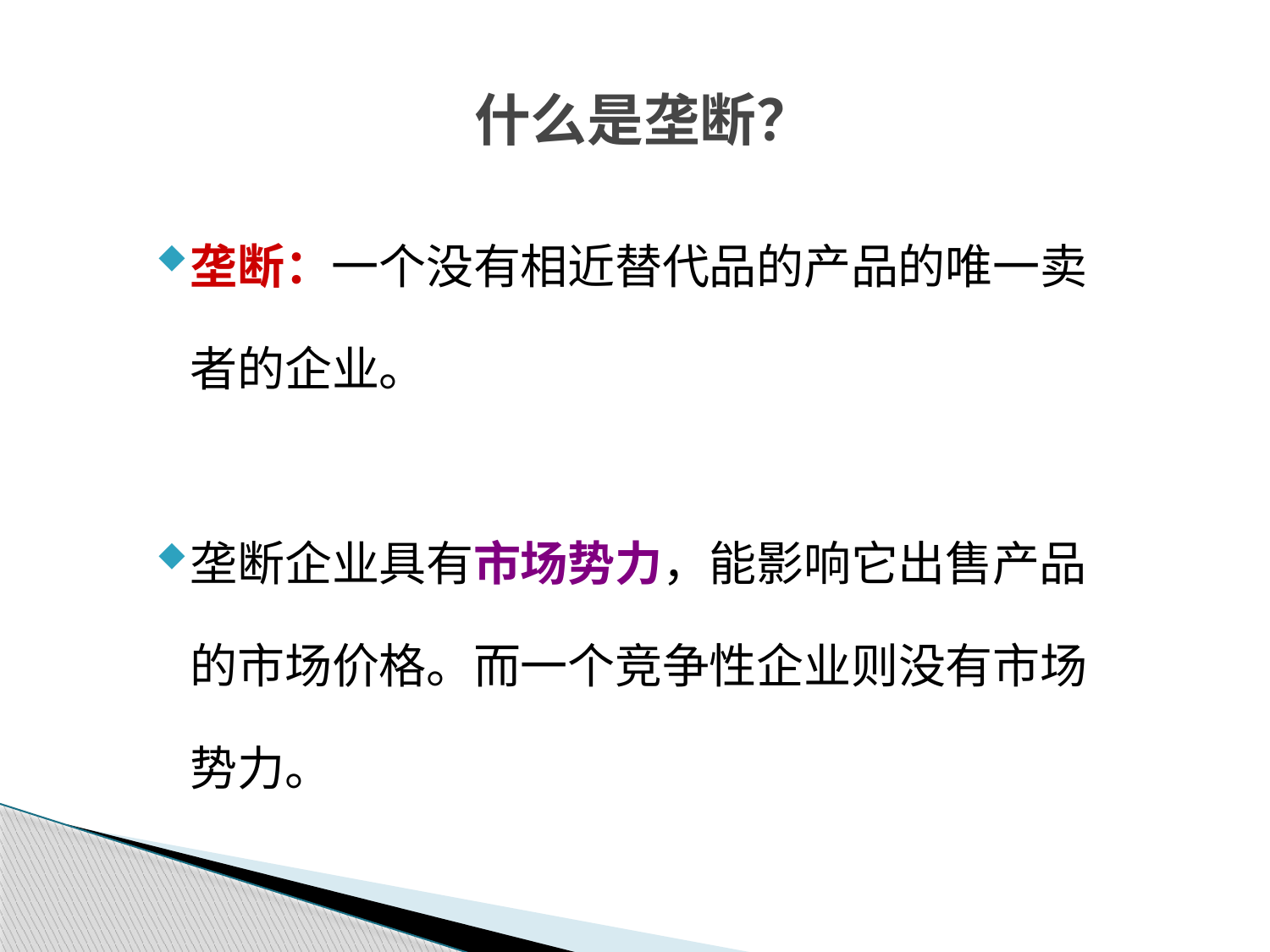

什么是垄断？
垄断：一个没有相近替代品的产品的唯一卖者的企业。

垄断企业具有市场势力，能影响它出售产品的市场价格。而一个竞争性企业则没有市场势力。